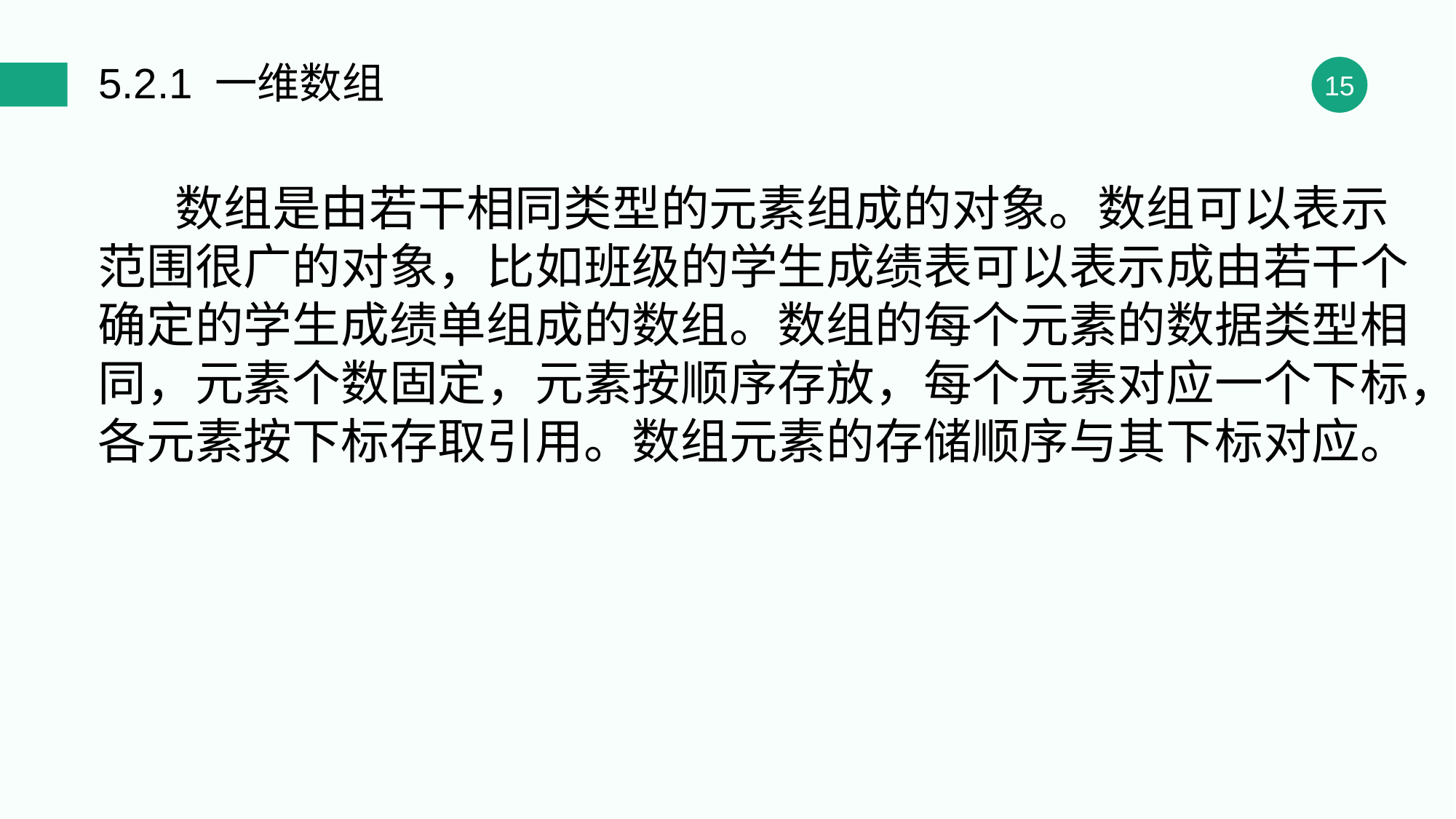

5.2.1 一维数组
      数组是由若干相同类型的元素组成的对象。数组可以表示范围很广的对象，比如班级的学生成绩表可以表示成由若干个确定的学生成绩单组成的数组。数组的每个元素的数据类型相同，元素个数固定，元素按顺序存放，每个元素对应一个下标，各元素按下标存取引用。数组元素的存储顺序与其下标对应。